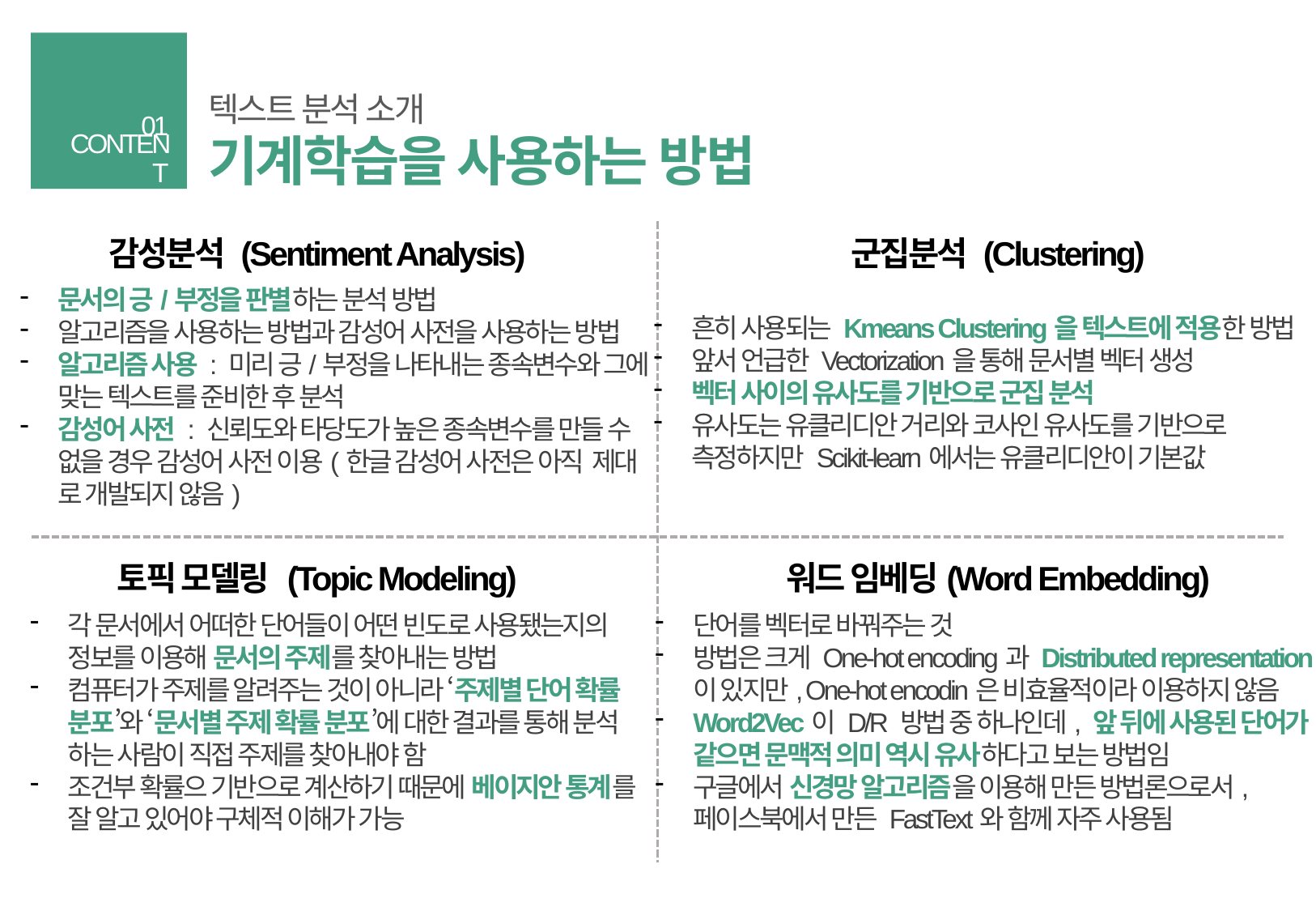

텍스트 분석 소개
01
기계학습을 사용하는 방법
CONTENT
감성분석 (Sentiment Analysis)
군집분석 (Clustering)
문서의 긍/부정을 판별하는 분석 방법
알고리즘을 사용하는 방법과 감성어 사전을 사용하는 방법
알고리즘 사용 : 미리 긍/부정을 나타내는 종속변수와 그에
맞는 텍스트를 준비한 후 분석
감성어 사전 : 신뢰도와 타당도가 높은 종속변수를 만들 수
없을 경우 감성어 사전 이용(한글 감성어 사전은 아직  제대
로 개발되지 않음)
흔히 사용되는 Kmeans Clustering을 텍스트에 적용한 방법
앞서 언급한 Vectorization을 통해 문서별 벡터 생성
벡터 사이의 유사도를 기반으로 군집 분석
유사도는 유클리디안 거리와 코사인 유사도를 기반으로
측정하지만 Scikit-learn에서는 유클리디안이 기본값
토픽 모델링 (Topic Modeling)
워드 임베딩(Word Embedding)
각 문서에서 어떠한 단어들이 어떤 빈도로 사용됐는지의
정보를 이용해 문서의 주제를 찾아내는 방법
컴퓨터가 주제를 알려주는 것이 아니라 ‘주제별 단어 확률
분포’와 ‘문서별 주제 확률 분포’에 대한 결과를 통해 분석
하는 사람이 직접 주제를 찾아내야 함
조건부 확률으 기반으로 계산하기 때문에 베이지안 통계를
잘 알고 있어야 구체적 이해가 가능
단어를 벡터로 바꿔주는 것
방법은 크게 One-hot encoding과 Distributed representation
이 있지만, One-hot encodin은 비효율적이라 이용하지 않음
Word2Vec이 D/R 방법 중 하나인데, 앞 뒤에 사용된 단어가
같으면 문맥적 의미 역시 유사하다고 보는 방법임
구글에서 신경망 알고리즘을 이용해 만든 방법론으로서,
페이스북에서 만든 FastText와 함께 자주 사용됨